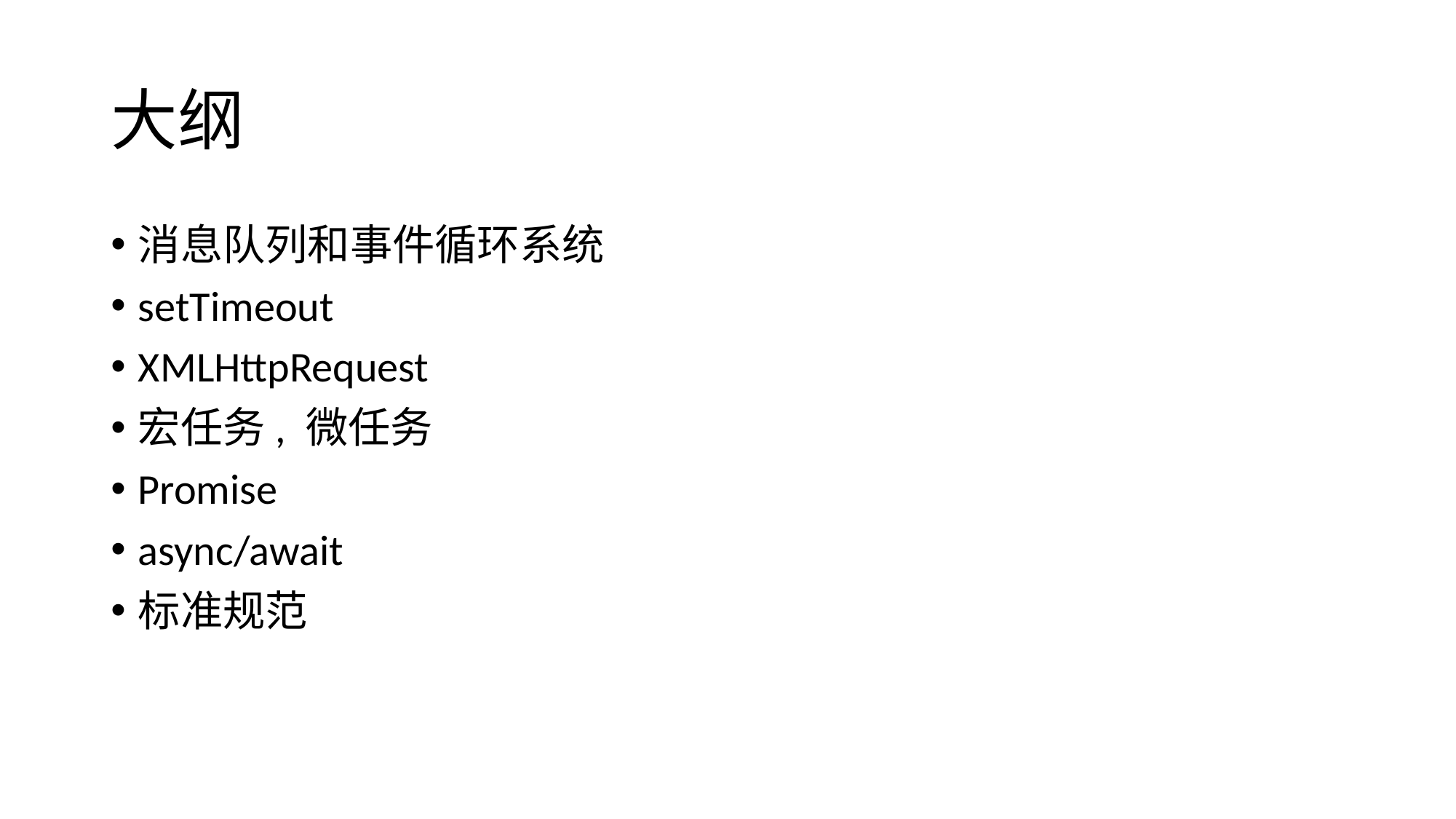

# 大纲
消息队列和事件循环系统
setTimeout
XMLHttpRequest
宏任务, 微任务
Promise
async/await
标准规范